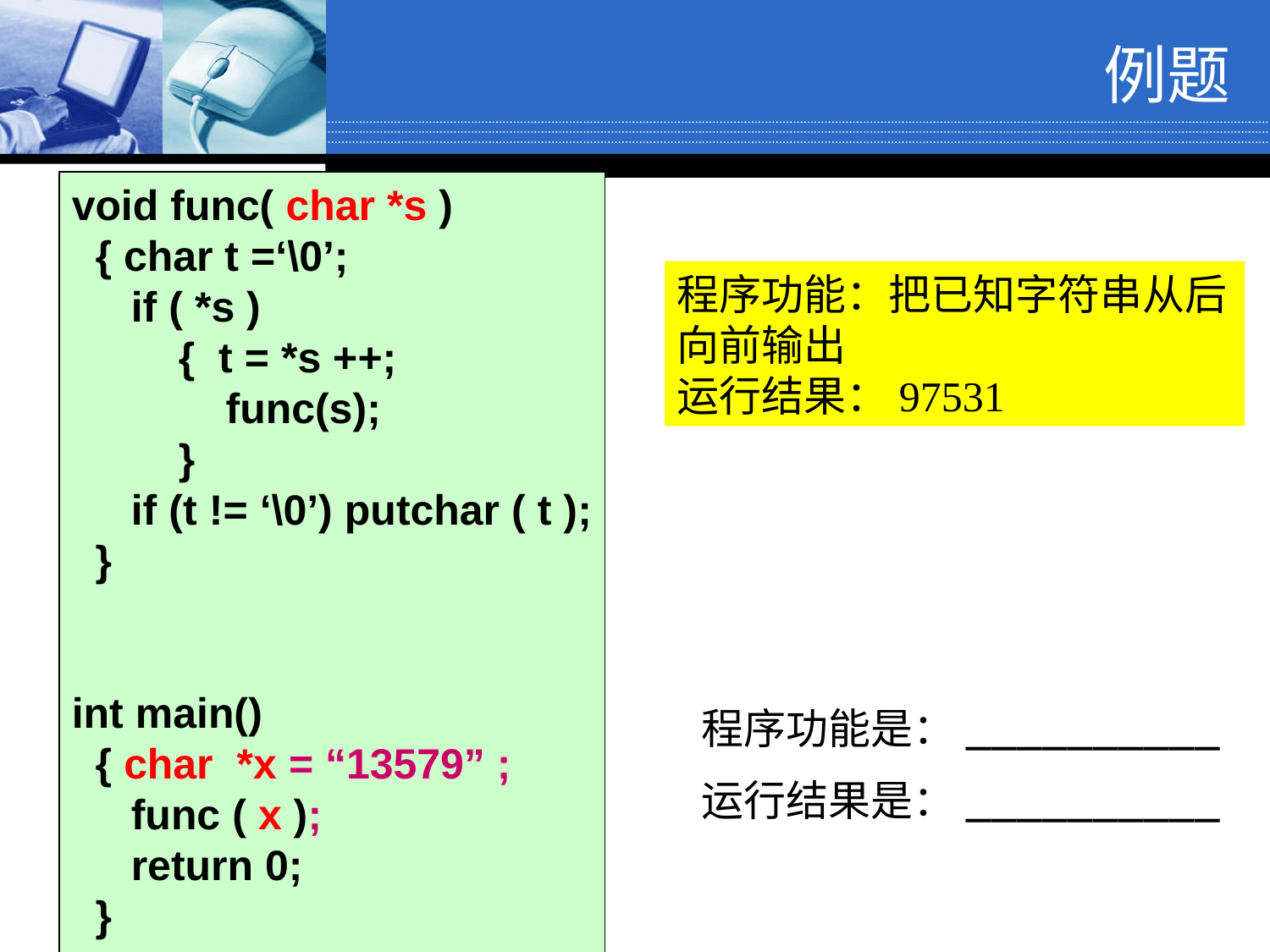

例题
void func( char *s )
  { char t =‘\0’;
     if ( *s )
         {  t = *s ++;
             func(s);
         }
     if (t != ‘\0’) putchar ( t );
  }

int main()
  { char  *x = “13579” ;
     func ( x );
     return 0;
  }
程序功能：把已知字符串从后向前输出
运行结果：97531
程序功能是：__________
运行结果是：__________